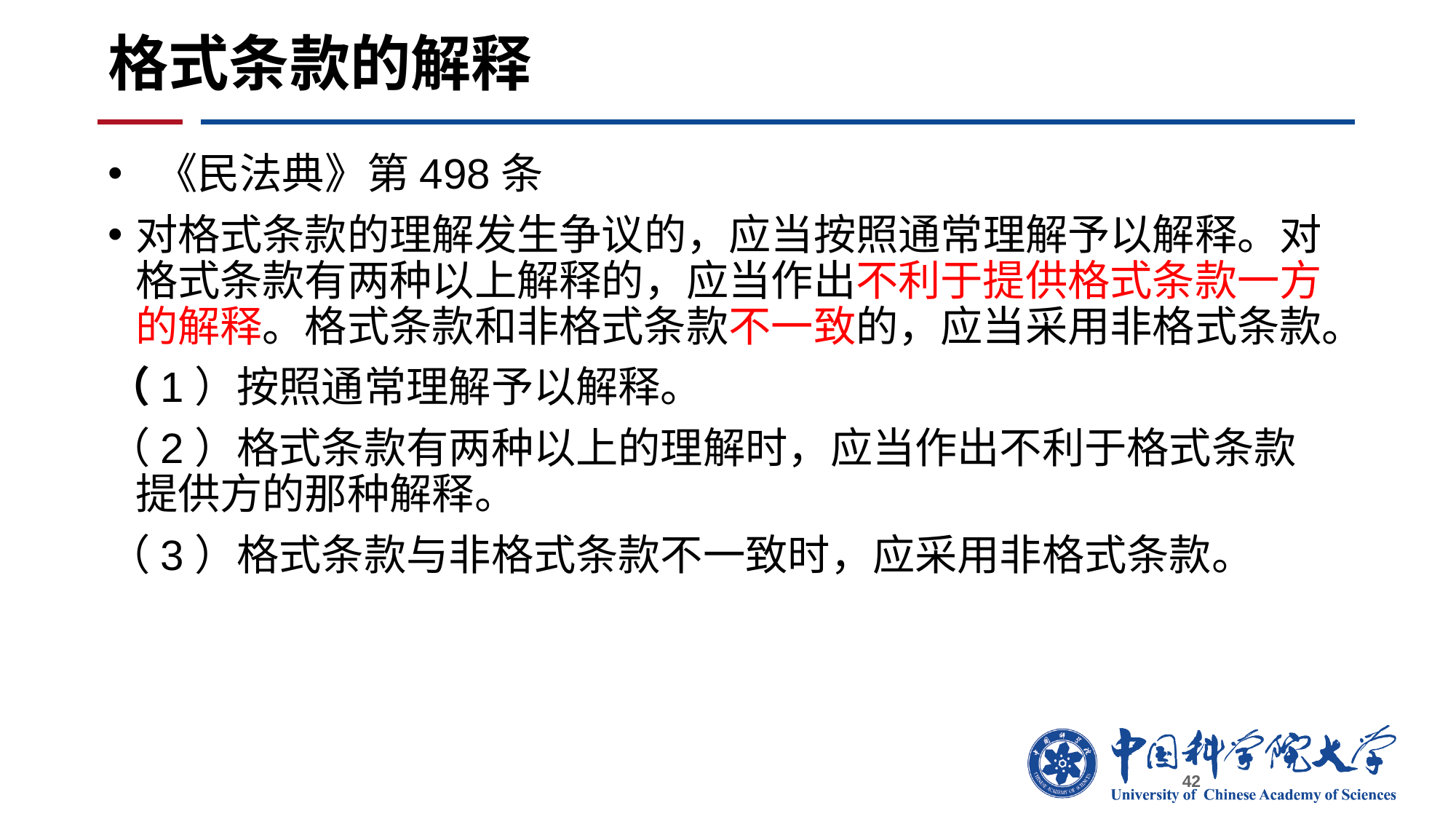

# 格式条款的解释
 《民法典》第498条
对格式条款的理解发生争议的，应当按照通常理解予以解释。对格式条款有两种以上解释的，应当作出不利于提供格式条款一方的解释。格式条款和非格式条款不一致的，应当采用非格式条款。
（1）按照通常理解予以解释。
（2）格式条款有两种以上的理解时，应当作出不利于格式条款提供方的那种解释。
（3）格式条款与非格式条款不一致时，应采用非格式条款。

42